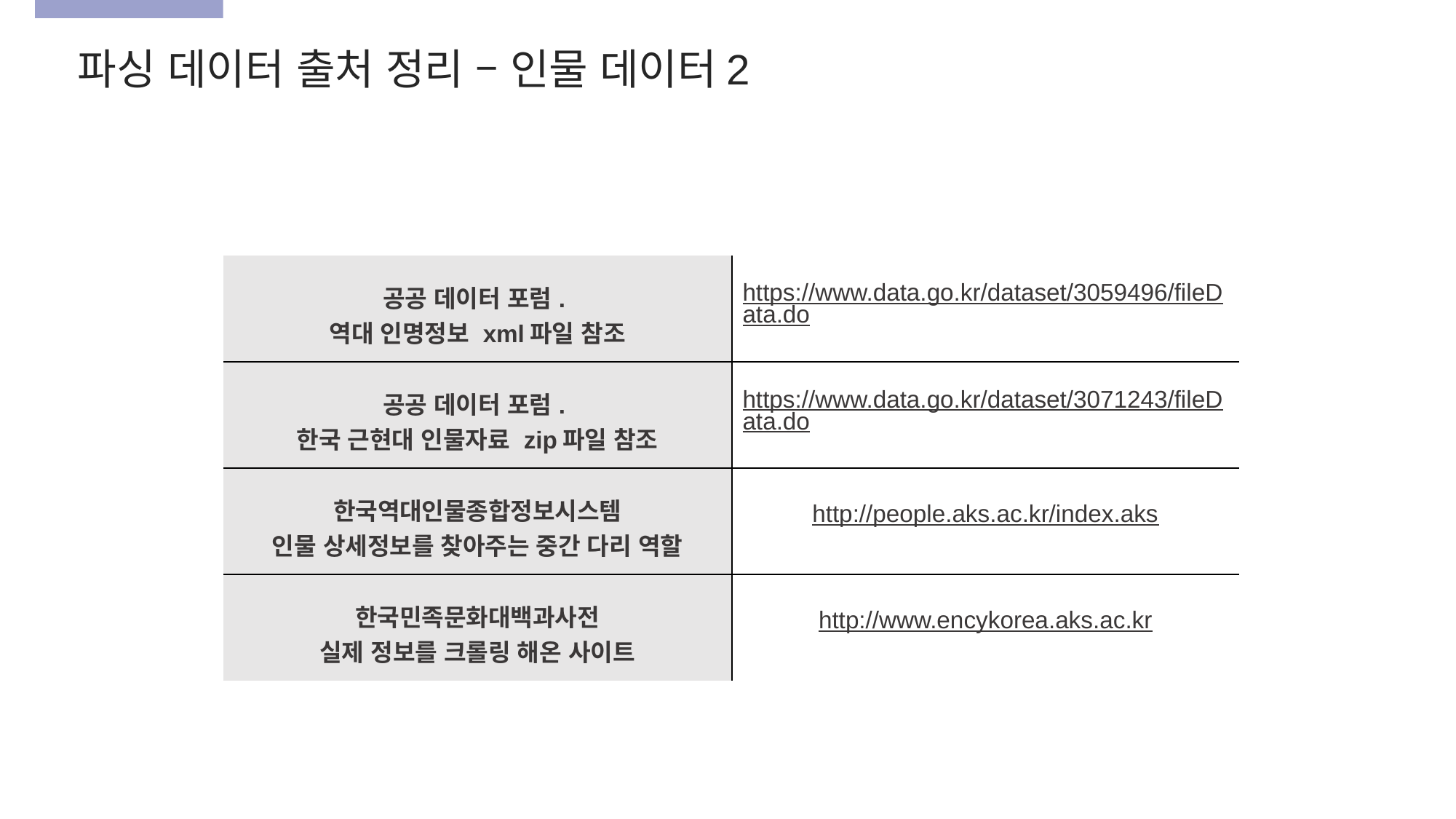

파싱 데이터 출처 정리 – 인물 데이터2
| 공공 데이터 포럼. 역대 인명정보 xml파일 참조 | https://www.data.go.kr/dataset/3059496/fileData.do |
| --- | --- |
| 공공 데이터 포럼. 한국 근현대 인물자료 zip파일 참조 | https://www.data.go.kr/dataset/3071243/fileData.do |
| 한국역대인물종합정보시스템 인물 상세정보를 찾아주는 중간 다리 역할 | http://people.aks.ac.kr/index.aks |
| 한국민족문화대백과사전 실제 정보를 크롤링 해온 사이트 | http://www.encykorea.aks.ac.kr |